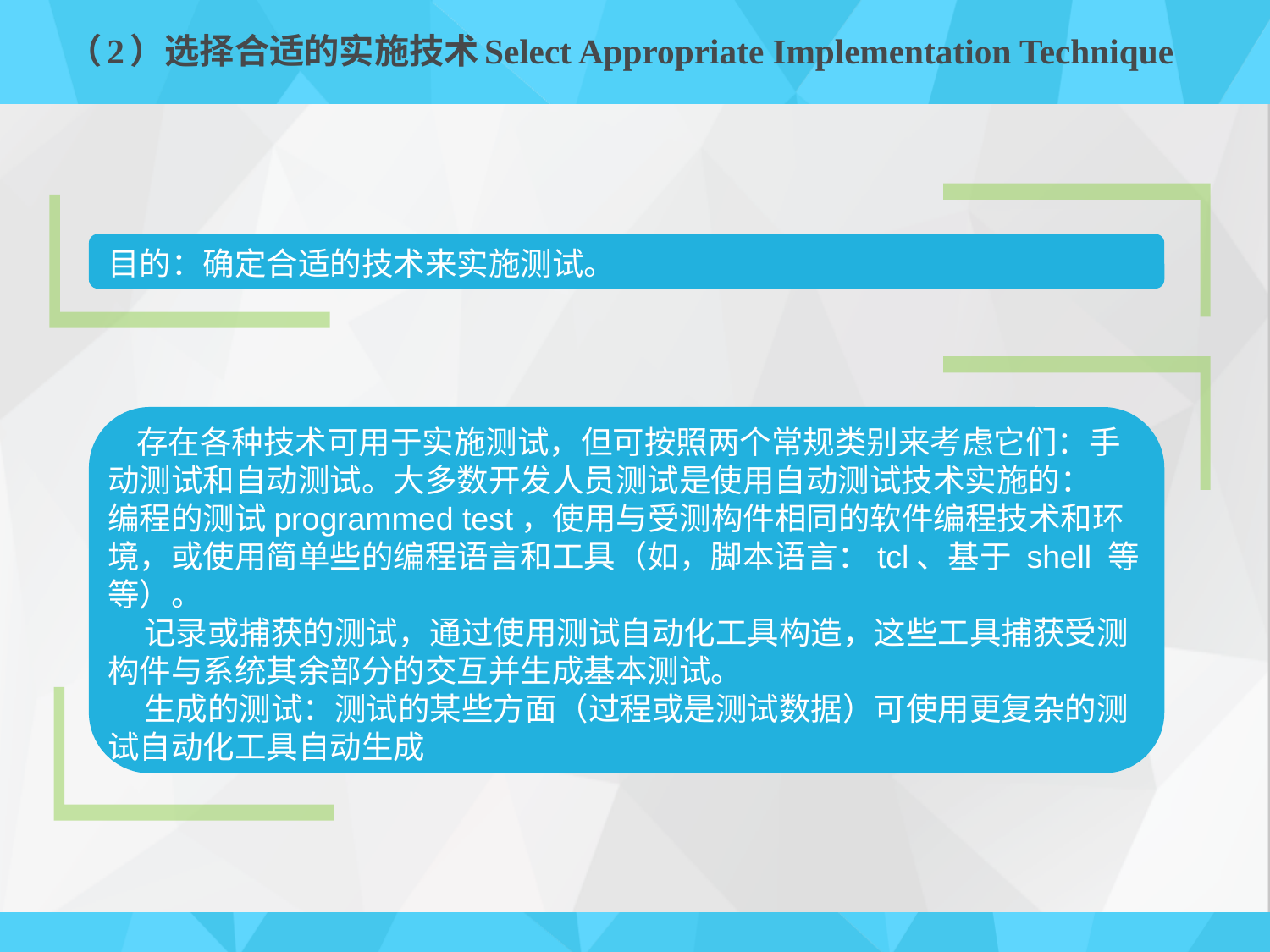

# （2）选择合适的实施技术Select Appropriate Implementation Technique

目的：确定合适的技术来实施测试。

   存在各种技术可用于实施测试，但可按照两个常规类别来考虑它们：手动测试和自动测试。大多数开发人员测试是使用自动测试技术实施的：
编程的测试programmed test，使用与受测构件相同的软件编程技术和环境，或使用简单些的编程语言和工具（如，脚本语言：tcl、基于 shell 等等）。
    记录或捕获的测试，通过使用测试自动化工具构造，这些工具捕获受测构件与系统其余部分的交互并生成基本测试。
    生成的测试：测试的某些方面（过程或是测试数据）可使用更复杂的测试自动化工具自动生成